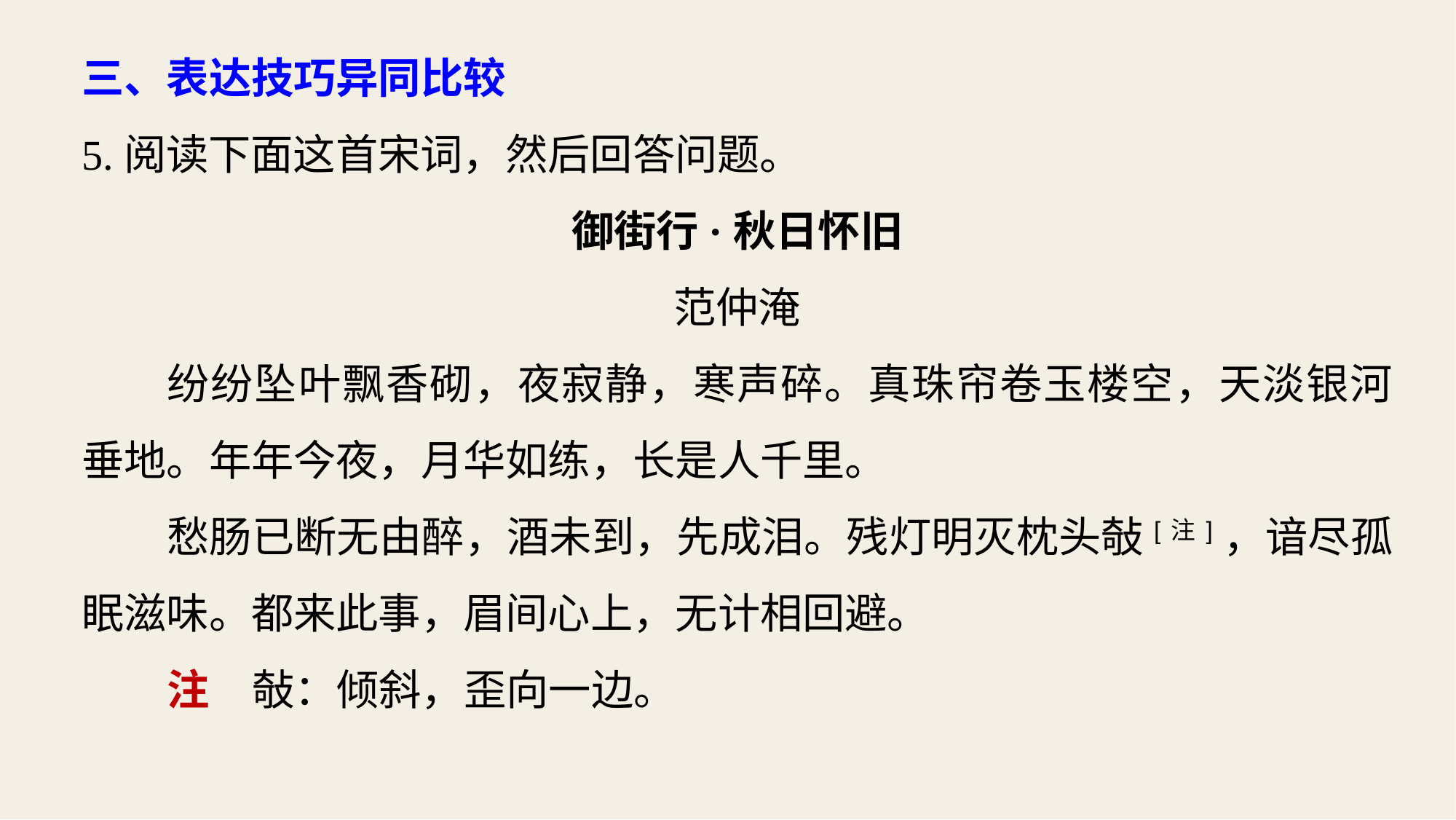

三、表达技巧异同比较
5.阅读下面这首宋词，然后回答问题。
御街行·秋日怀旧
范仲淹
纷纷坠叶飘香砌，夜寂静，寒声碎。真珠帘卷玉楼空，天淡银河垂地。年年今夜，月华如练，长是人千里。
愁肠已断无由醉，酒未到，先成泪。残灯明灭枕头敧[注]，谙尽孤眠滋味。都来此事，眉间心上，无计相回避。
注　敧：倾斜，歪向一边。